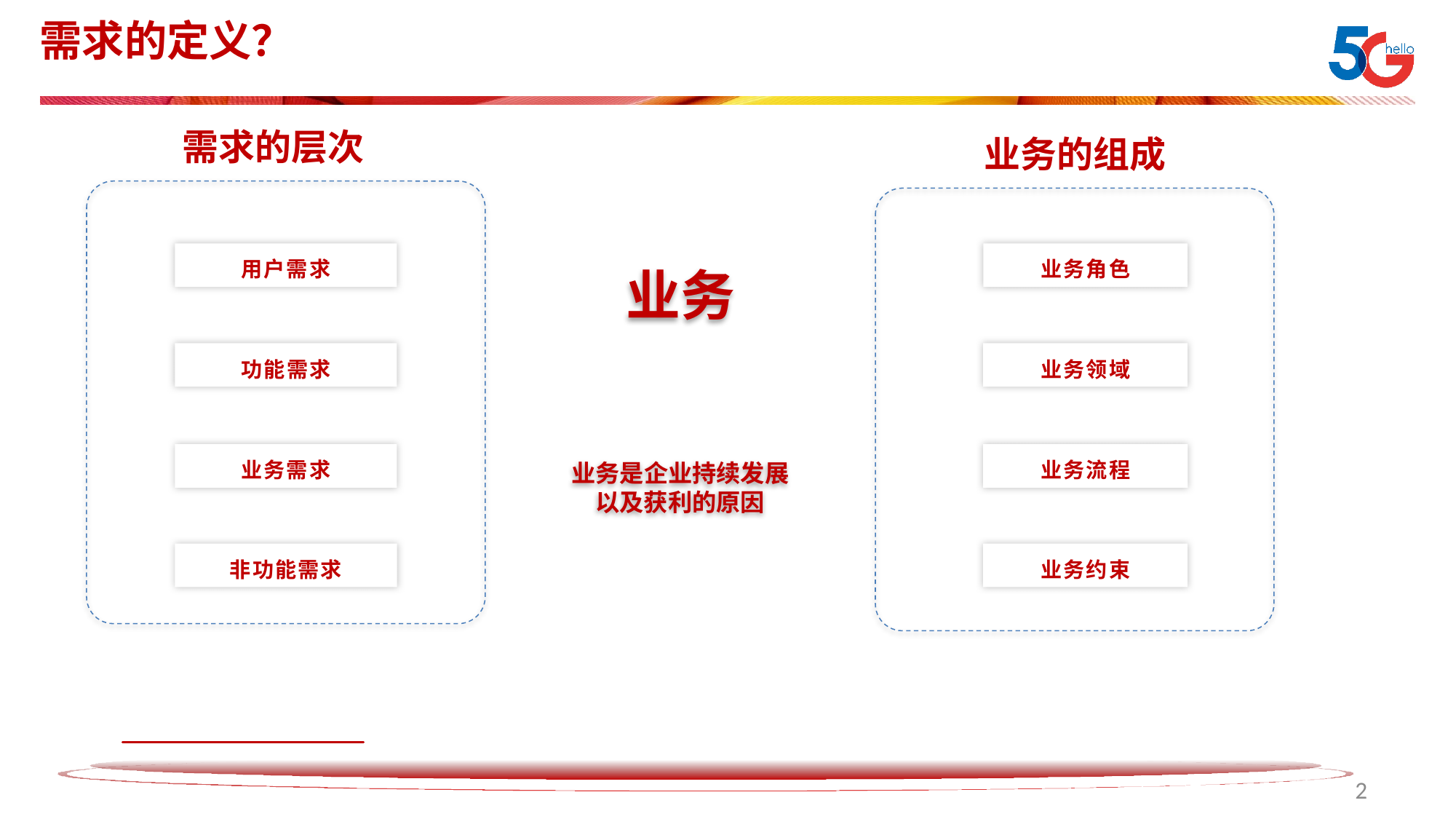

# 需求的定义？
需求的层次

用户需求
功能需求
业务需求
业务的组成

业务角色
业务领域
业务流程

业务

业务是企业持续发展以及获利的原因
非功能需求
业务约束